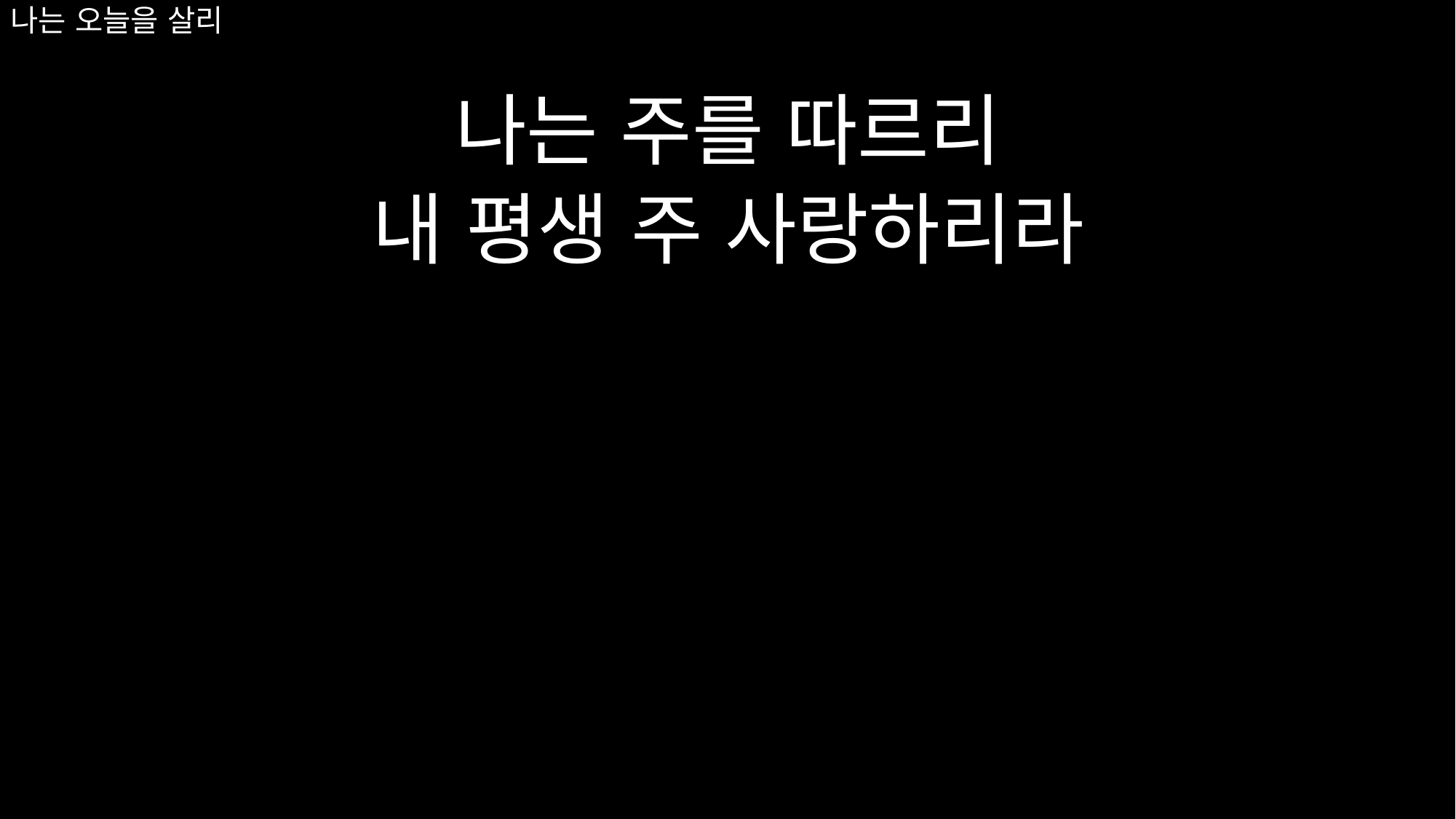

나는 주를 따르리
내 평생 주 사랑하리라

# 나는 오늘을 살리